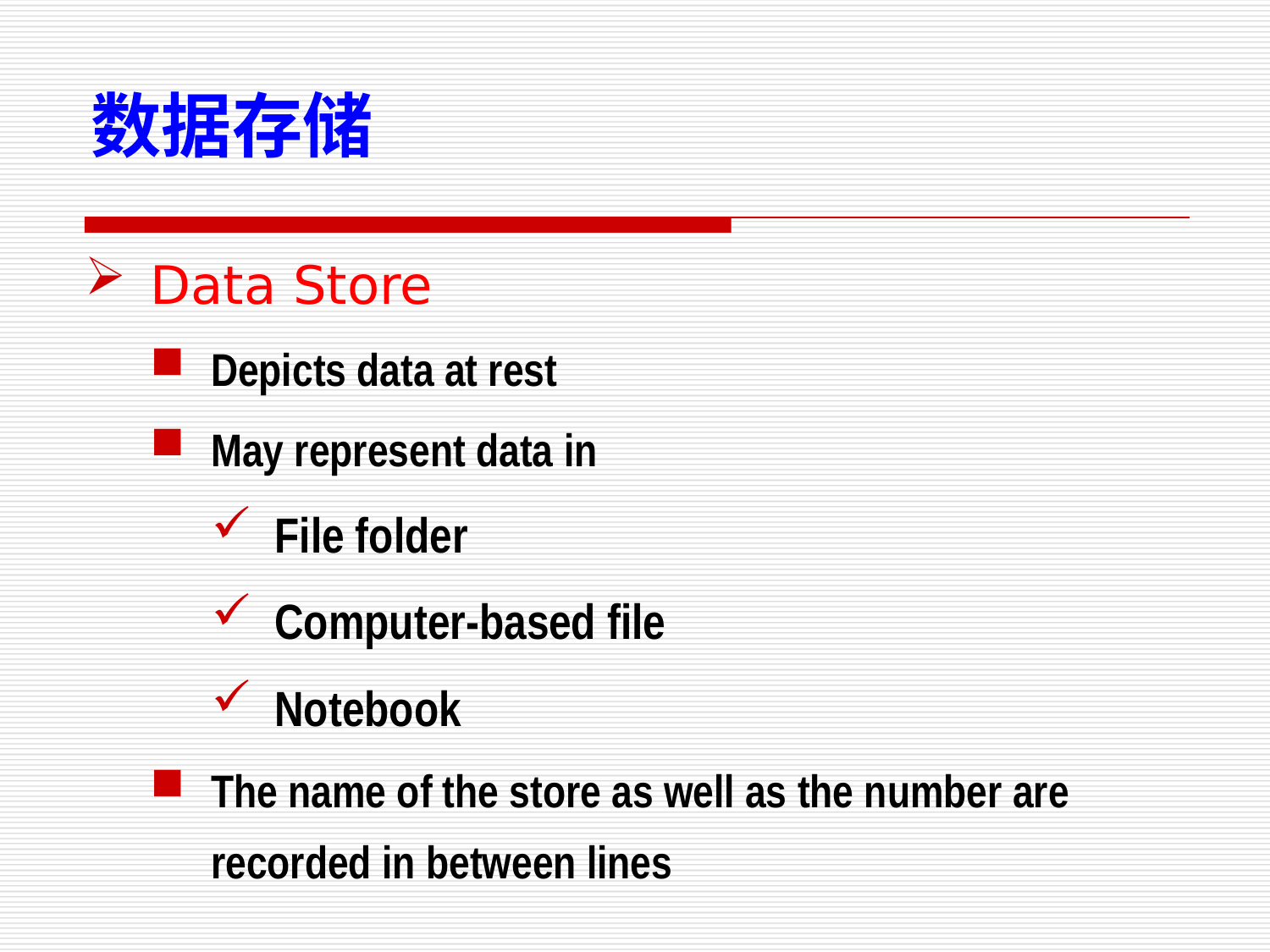

数据存储
Data Store
Depicts data at rest
May represent data in
File folder
Computer-based file
Notebook
The name of the store as well as the number are recorded in between lines